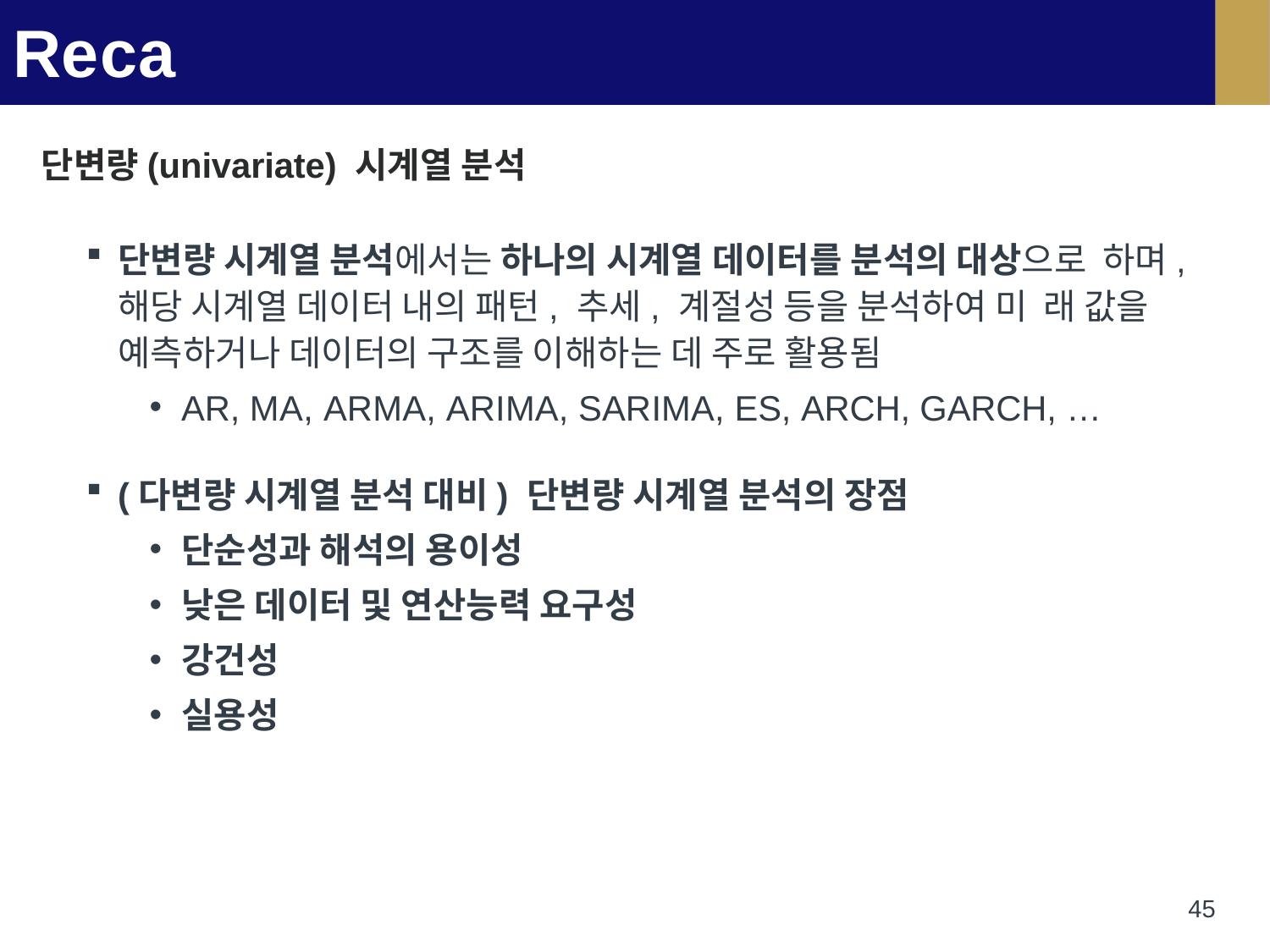

# Recap
단변량(univariate) 시계열 분석

단변량 시계열 분석에서는 하나의 시계열 데이터를 분석의 대상으로  하며, 해당 시계열 데이터 내의 패턴, 추세, 계절성 등을 분석하여 미  래 값을 예측하거나 데이터의 구조를 이해하는 데 주로 활용됨
AR, MA, ARMA, ARIMA, SARIMA, ES, ARCH, GARCH, …

(다변량 시계열 분석 대비) 단변량 시계열 분석의 장점
단순성과 해석의 용이성
낮은 데이터 및 연산능력 요구성
강건성
실용성
45